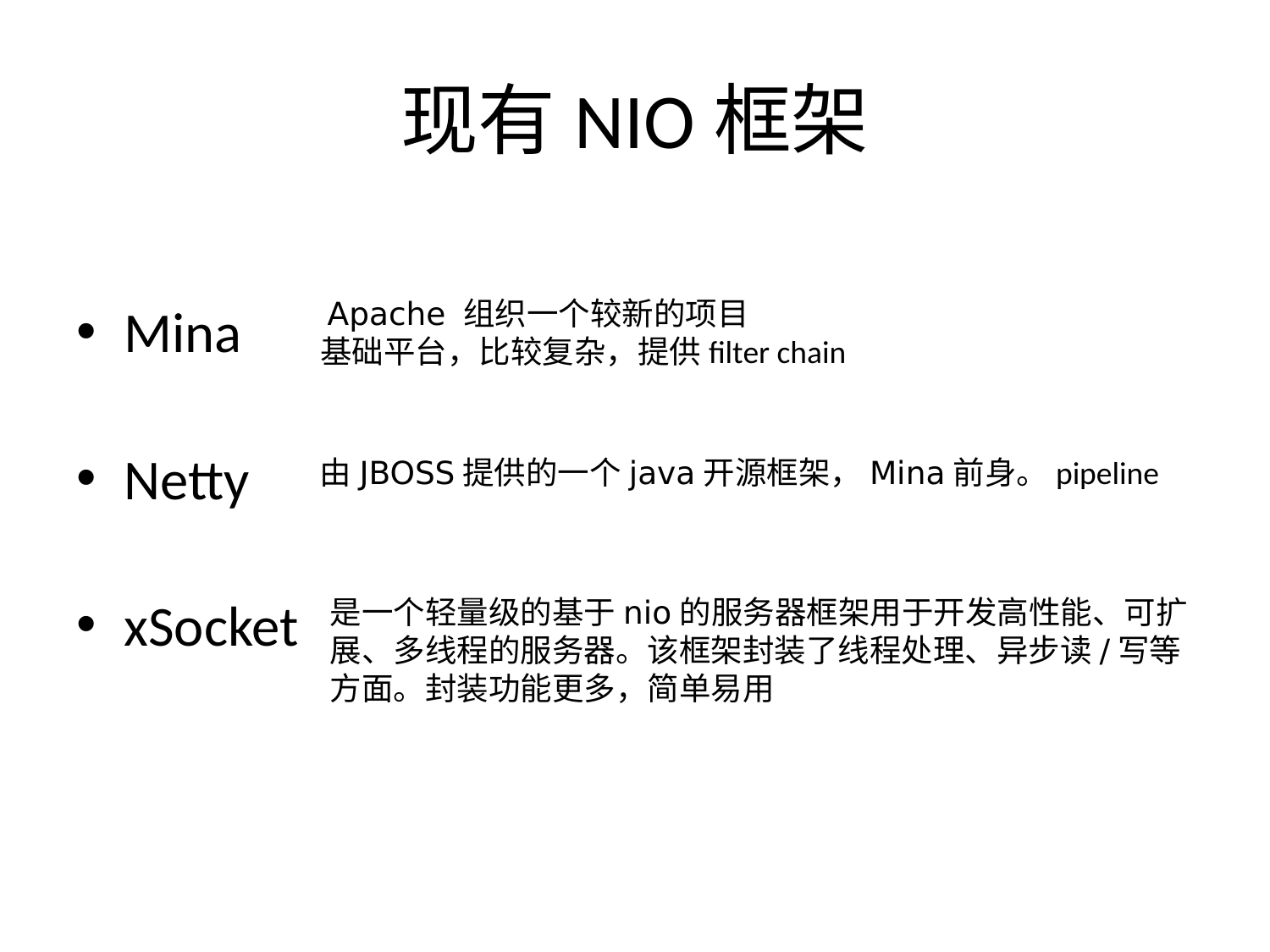

# 现有NIO框架
Mina
Netty
xSocket

 Apache 组织一个较新的项目
基础平台，比较复杂，提供filter chain
由JBOSS提供的一个java开源框架，Mina前身。pipeline
是一个轻量级的基于nio的服务器框架用于开发高性能、可扩展、多线程的服务器。该框架封装了线程处理、异步读/写等方面。封装功能更多，简单易用